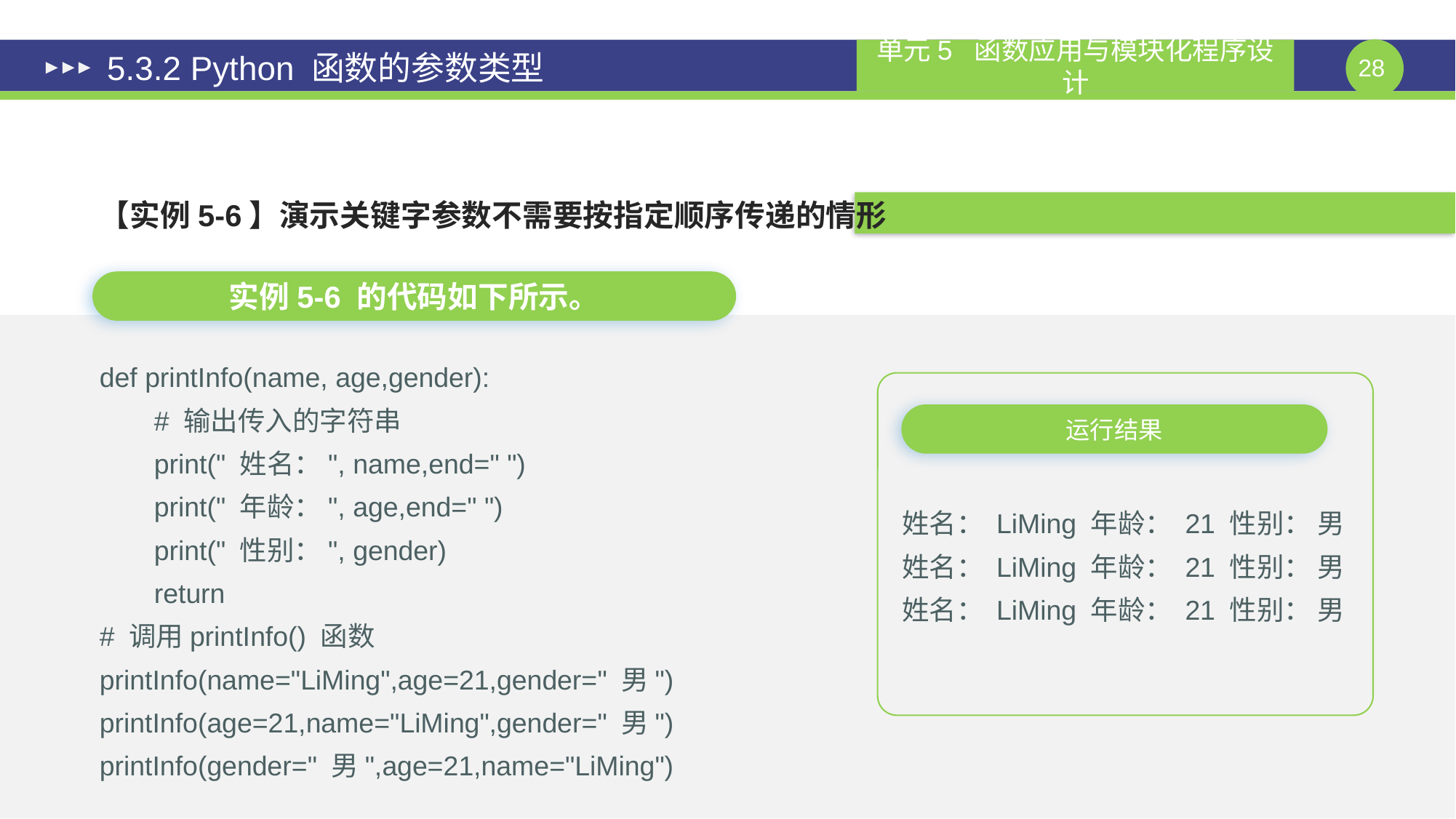

# 5.3.2 Python 函数的参数类型
【实例5-6】演示关键字参数不需要按指定顺序传递的情形

实例5-6 的代码如下所示。

def printInfo(name, age,gender):
	# 输出传入的字符串
	print(" 姓名：", name,end=" ")
	print(" 年龄：", age,end=" ")
	print(" 性别：", gender)
	return
# 调用printInfo() 函数
printInfo(name="LiMing",age=21,gender=" 男")
printInfo(age=21,name="LiMing",gender=" 男")
printInfo(gender=" 男",age=21,name="LiMing")

运行结果
姓名： LiMing 年龄： 21 性别： 男
姓名： LiMing 年龄： 21 性别： 男
姓名： LiMing 年龄： 21 性别： 男